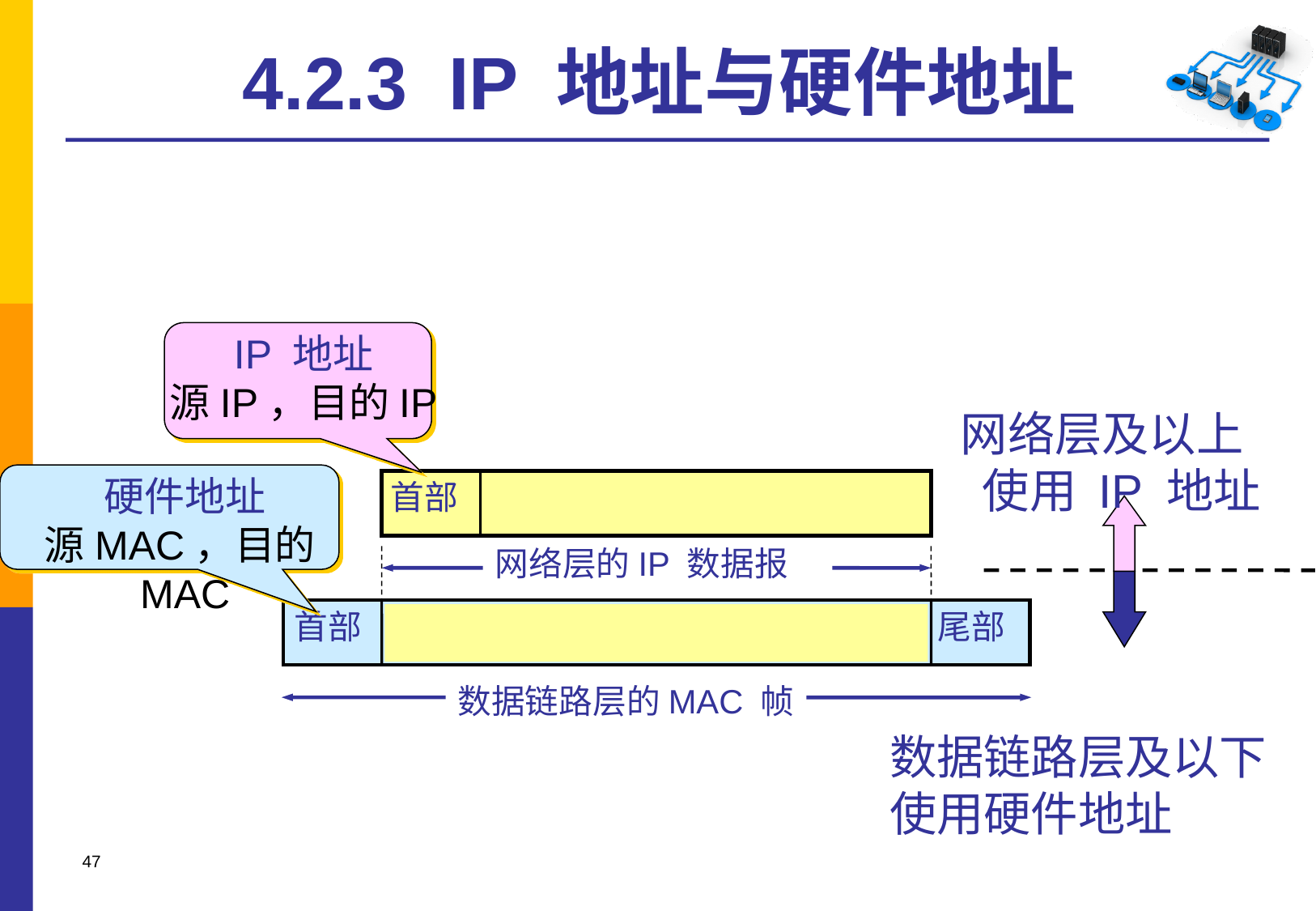

# 4.2.3  IP 地址与硬件地址
IP 地址
源IP，目的IP

网络层及以上
 使用 IP 地址

硬件地址
源MAC，目的MAC

首部

网络层的IP 数据报

首部
尾部

数据链路层的MAC 帧

数据链路层及以下
使用硬件地址
47